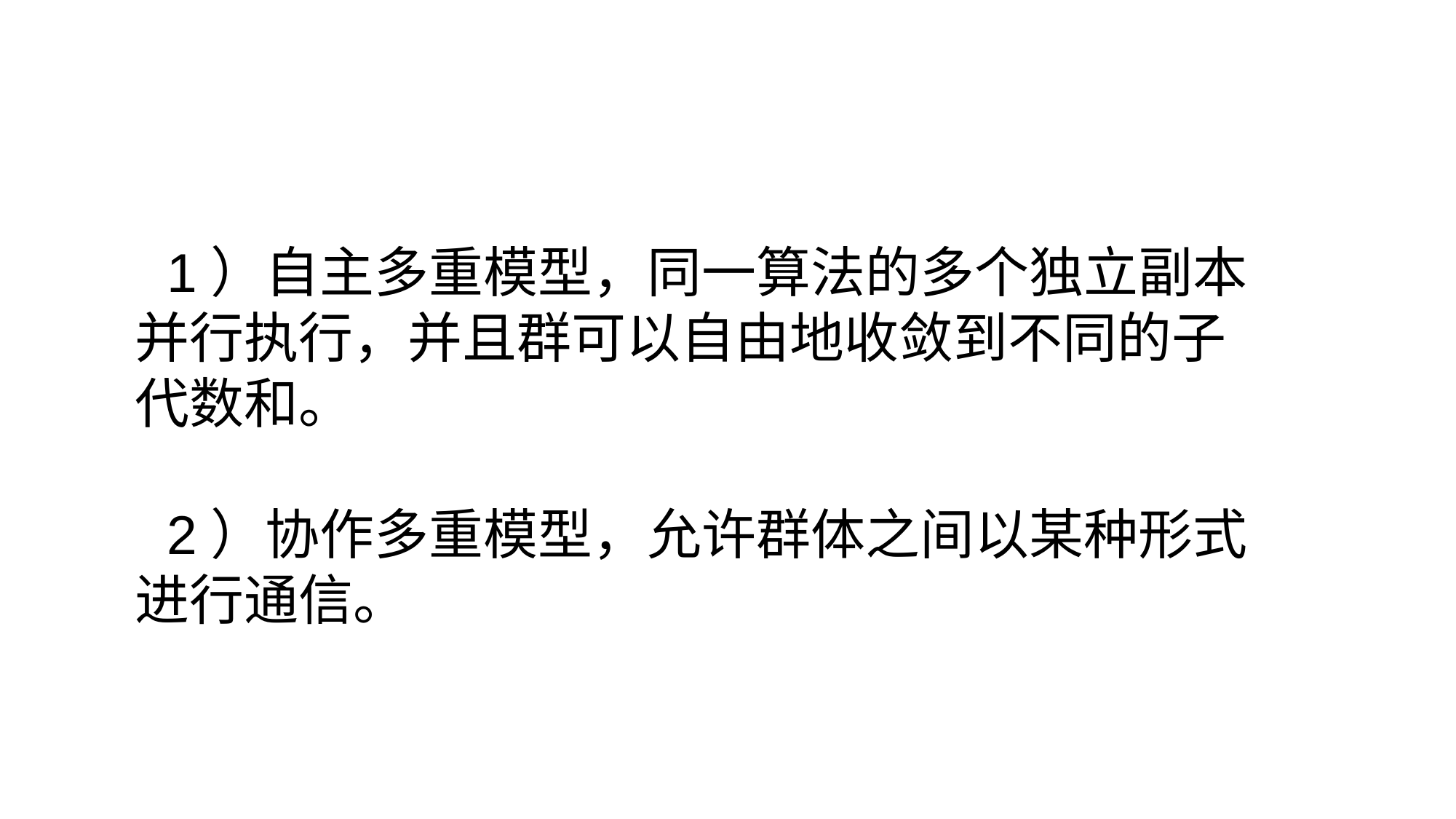

1）自主多重模型，同一算法的多个独立副本并行执行，并且群可以自由地收敛到不同的子代数和。

2）协作多重模型，允许群体之间以某种形式进行通信。